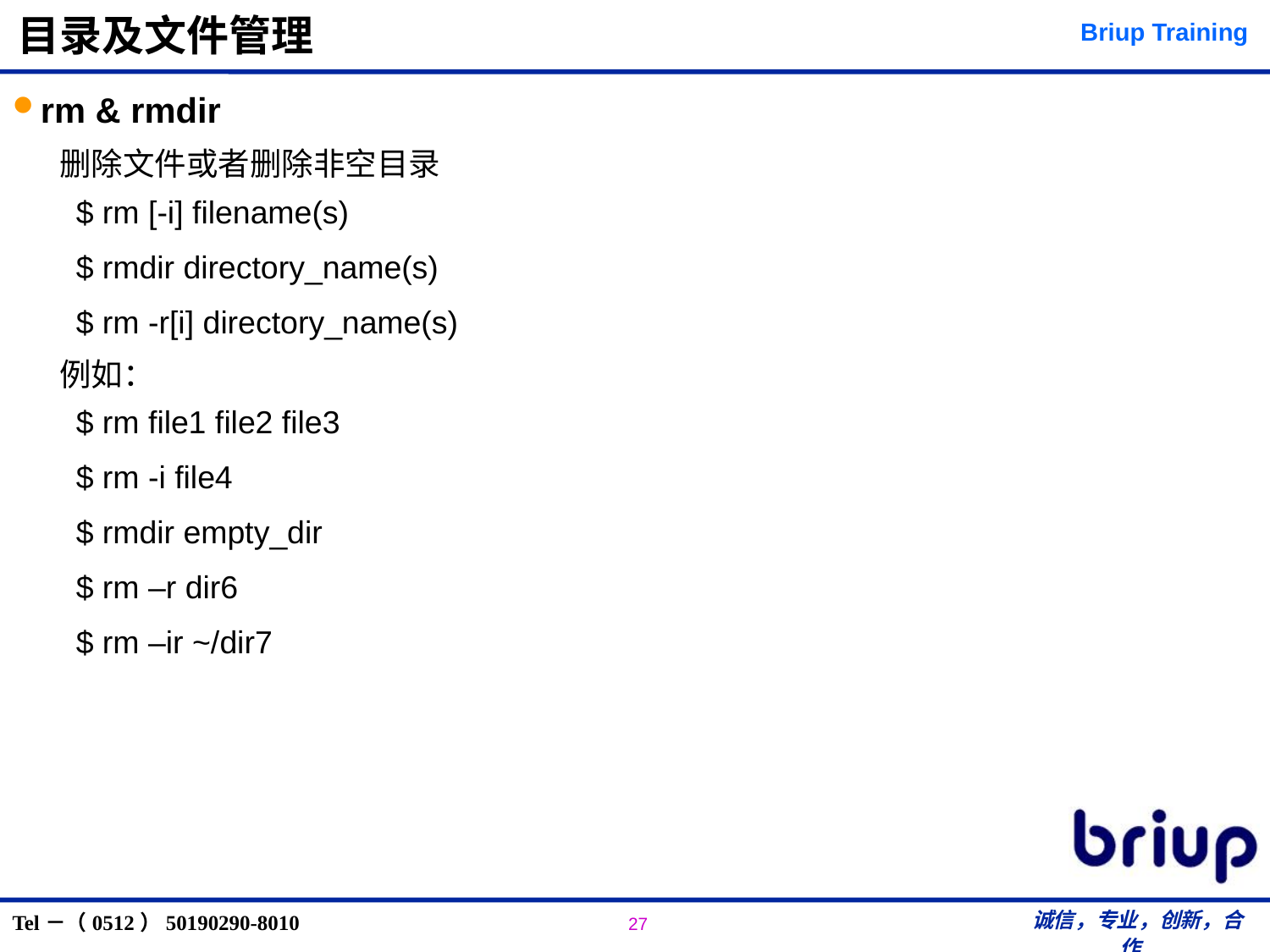

# 目录及文件管理
rm & rmdir
删除文件或者删除非空目录
$ rm [-i] filename(s)
$ rmdir directory_name(s)
$ rm -r[i] directory_name(s)
例如：
$ rm file1 file2 file3
$ rm -i file4
$ rmdir empty_dir
$ rm –r dir6
$ rm –ir ~/dir7